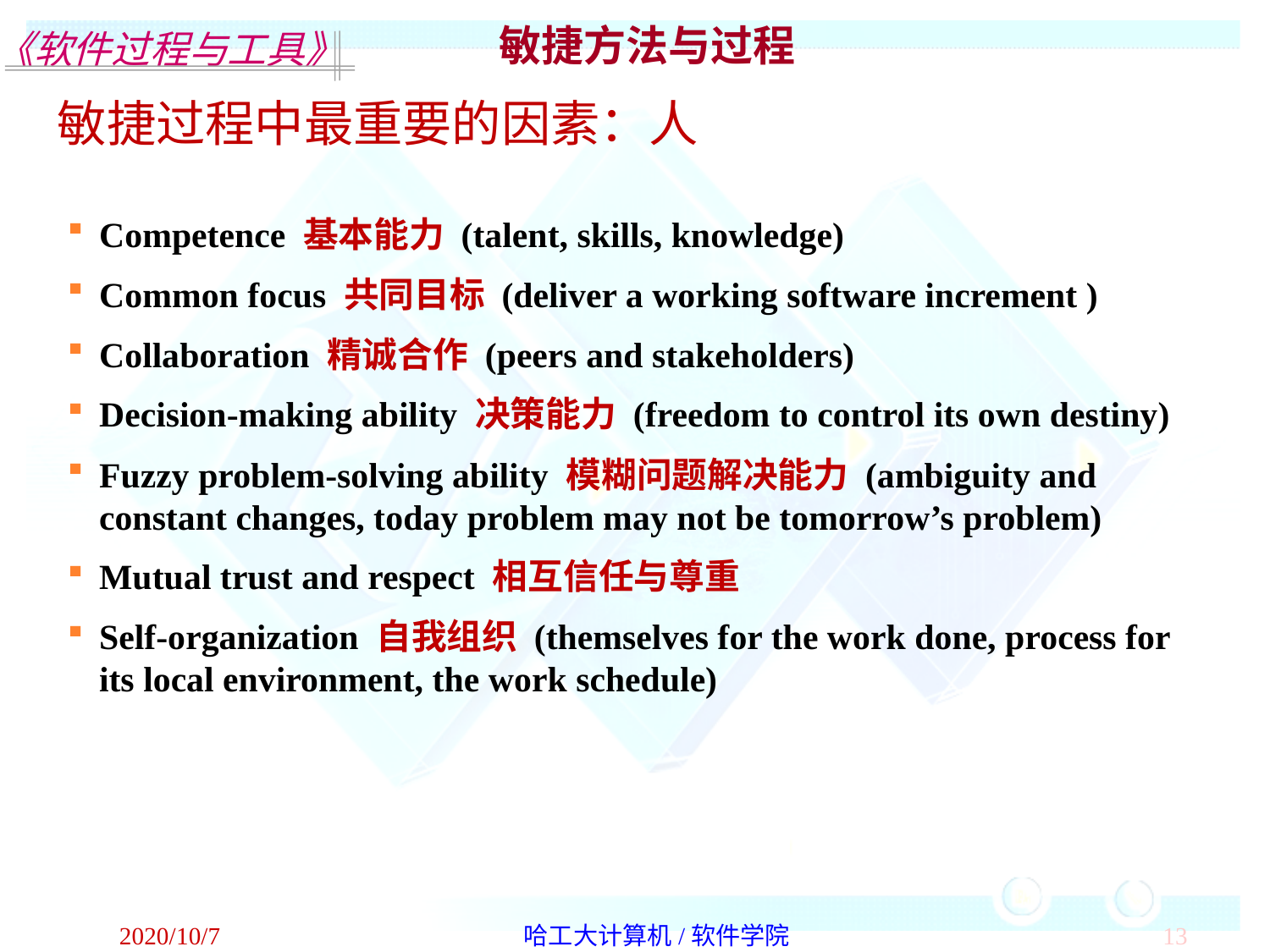

敏捷方法与过程
敏捷过程中最重要的因素：人
Competence 基本能力 (talent, skills, knowledge)
Common focus 共同目标 (deliver a working software increment )
Collaboration 精诚合作 (peers and stakeholders)
Decision-making ability 决策能力 (freedom to control its own destiny)
Fuzzy problem-solving ability 模糊问题解决能力 (ambiguity and constant changes, today problem may not be tomorrow’s problem)
Mutual trust and respect 相互信任与尊重
Self-organization 自我组织 (themselves for the work done, process for its local environment, the work schedule)